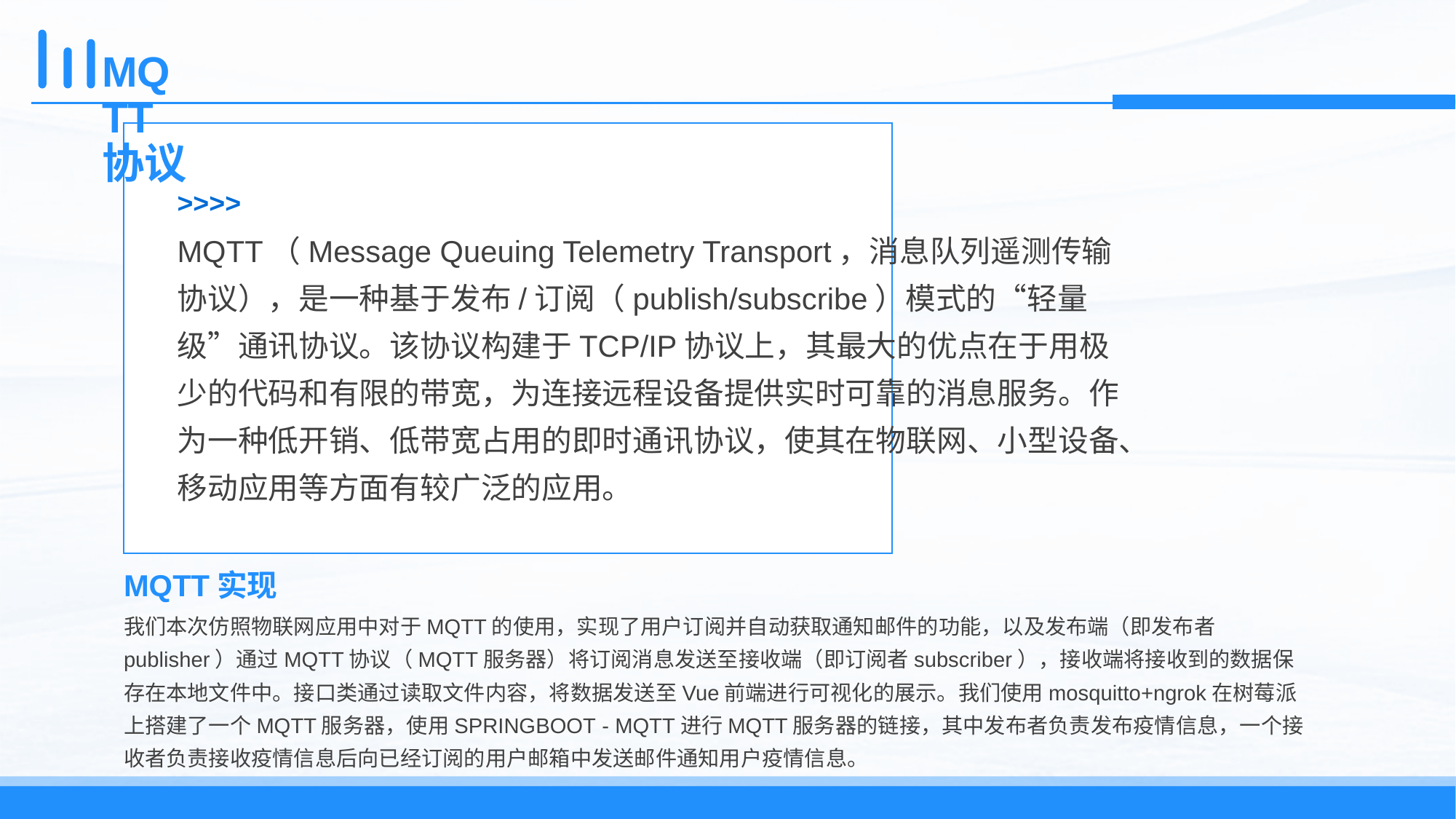

# MQTT协议

MQTT（Message Queuing Telemetry Transport，消息队列遥测传输协议），是一种基于发布/订阅（publish/subscribe）模式的“轻量级”通讯协议。该协议构建于TCP/IP协议上，其最大的优点在于用极少的代码和有限的带宽，为连接远程设备提供实时可靠的消息服务。作为一种低开销、低带宽占用的即时通讯协议，使其在物联网、小型设备、移动应用等方面有较广泛的应用。
>>>>

MQTT实现
我们本次仿照物联网应用中对于MQTT的使用，实现了用户订阅并自动获取通知邮件的功能，以及发布端（即发布者publisher）通过MQTT协议（MQTT服务器）将订阅消息发送至接收端（即订阅者subscriber），接收端将接收到的数据保存在本地文件中。接口类通过读取文件内容，将数据发送至Vue前端进行可视化的展示。我们使用mosquitto+ngrok在树莓派上搭建了一个MQTT服务器，使用SPRINGBOOT - MQTT进行MQTT服务器的链接，其中发布者负责发布疫情信息，一个接收者负责接收疫情信息后向已经订阅的用户邮箱中发送邮件通知用户疫情信息。